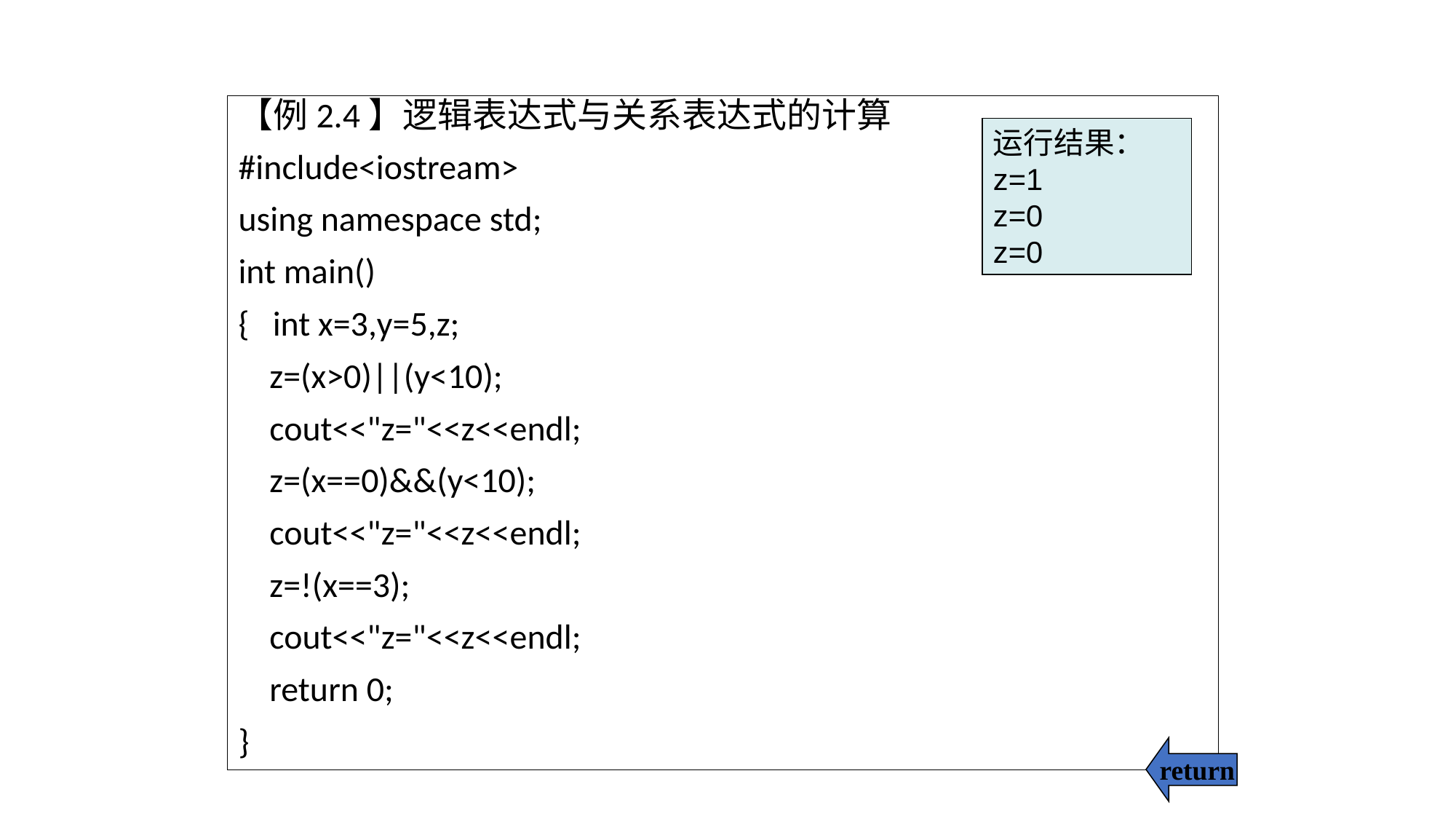

【例2.4】逻辑表达式与关系表达式的计算
#include<iostream>
using namespace std;
int main()
{   int x=3,y=5,z;
    z=(x>0)||(y<10);
    cout<<"z="<<z<<endl;
    z=(x==0)&&(y<10);
    cout<<"z="<<z<<endl;
    z=!(x==3);
    cout<<"z="<<z<<endl;
    return 0;
}
运行结果：
z=1
z=0
z=0
return